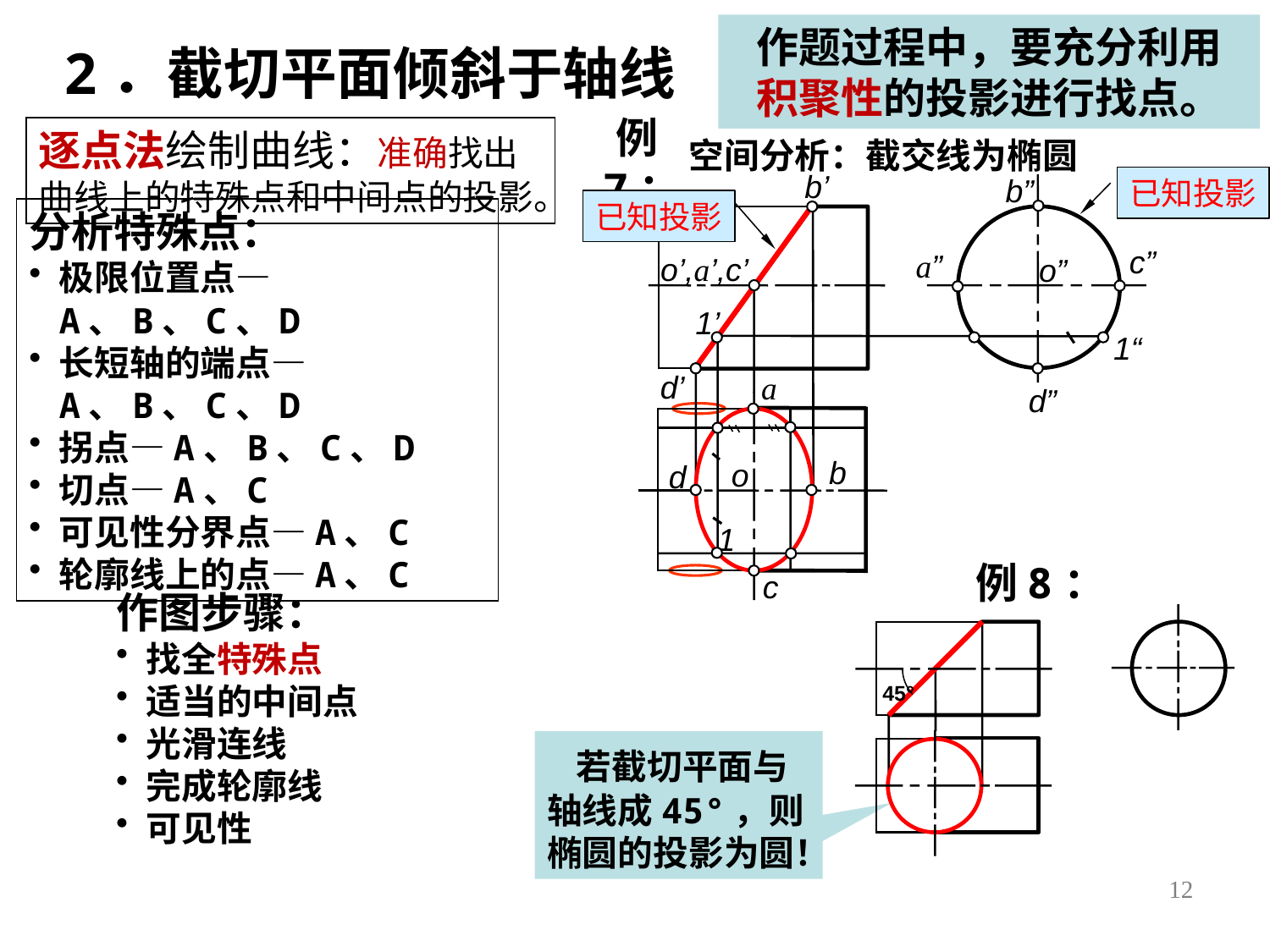

作题过程中，要充分利用
积聚性的投影进行找点。
2．截切平面倾斜于轴线
逐点法绘制曲线：准确找出曲线上的特殊点和中间点的投影。
空间分析：截交线为椭圆
例7：
b’
b”
已知投影

已知投影

c”
分析特殊点：
极限位置点—A、B、C、D
长短轴的端点—A、B、C、D
拐点—A、B、C、D
切点—A、C
可见性分界点—A、C
轮廓线上的点—A、C
a”
o’,a’,c’
 o”

1’
1“

d’
a

d”

  b
 o
d

1

例8：

c

作图步骤：
找全特殊点
适当的中间点
光滑连线
完成轮廓线
可见性

45°

  若截切平面与
轴线成45°，则
椭圆的投影为圆！

12